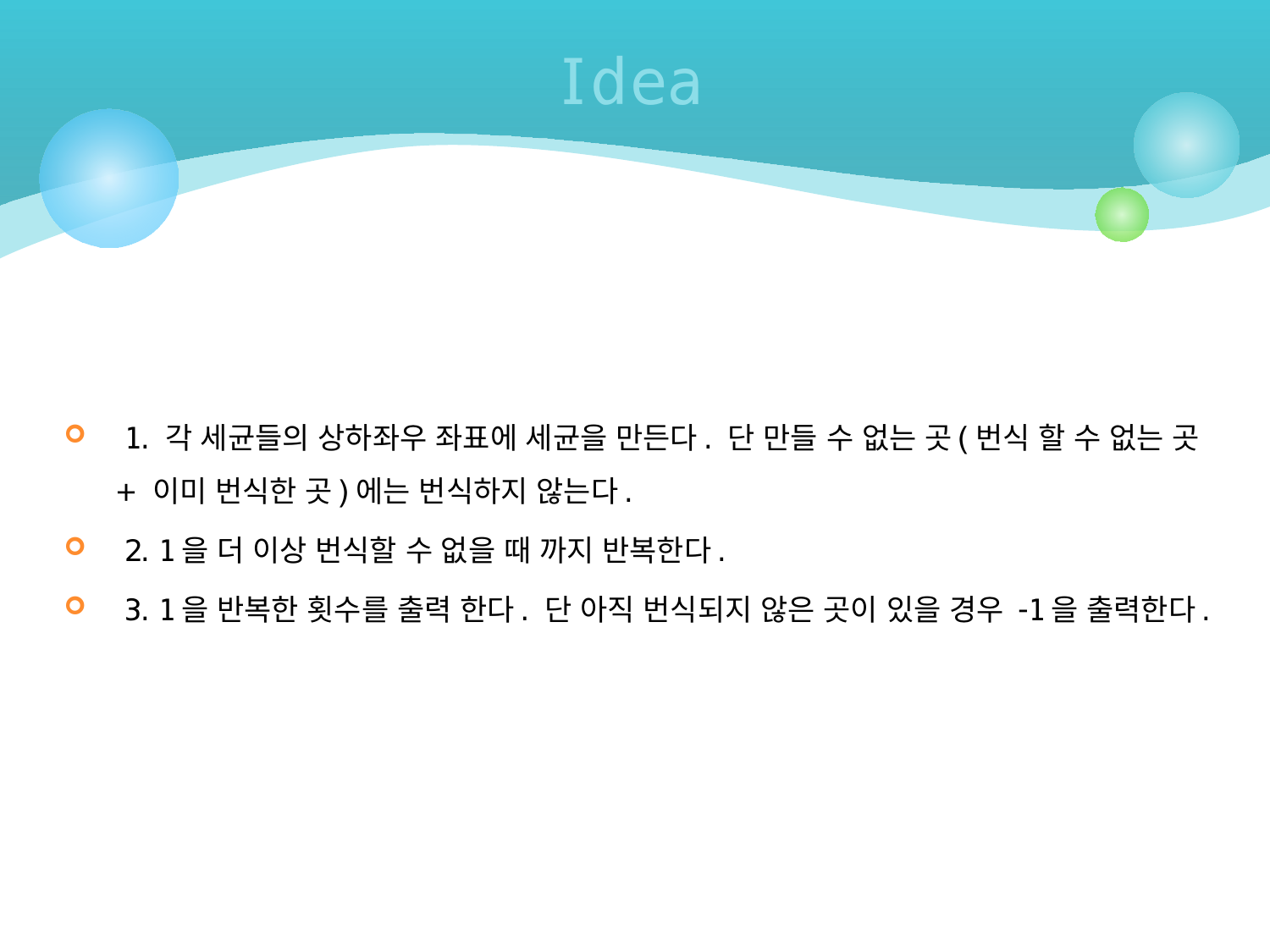

# Idea
 1. 각 세균들의 상하좌우 좌표에 세균을 만든다. 단 만들 수 없는 곳(번식 할 수 없는 곳 + 이미 번식한 곳)에는 번식하지 않는다.
 2. 1을 더 이상 번식할 수 없을 때 까지 반복한다.
 3. 1을 반복한 횟수를 출력 한다. 단 아직 번식되지 않은 곳이 있을 경우 -1을 출력한다.